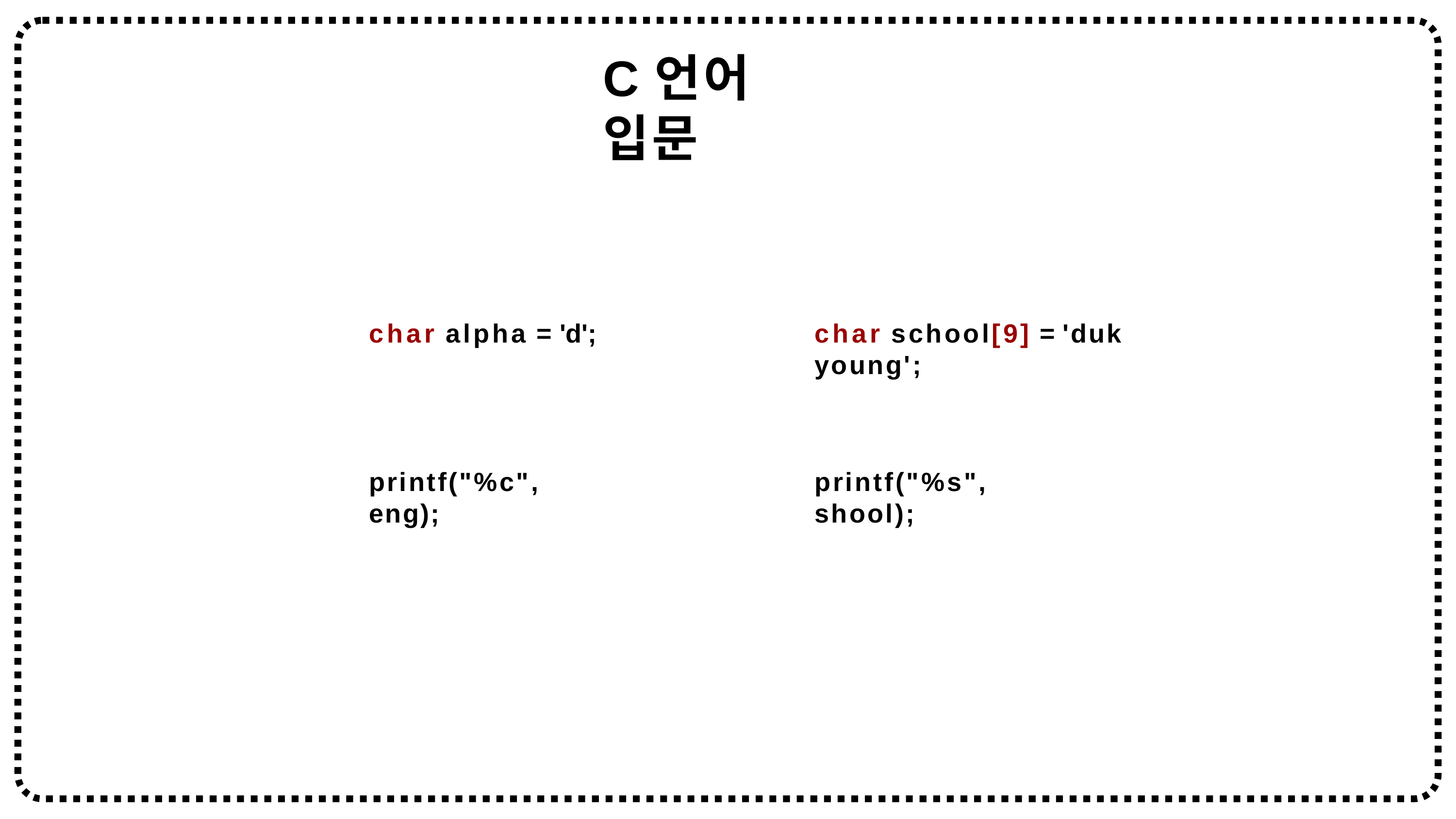

# C언어 입문
char alpha = 'd';
char school[9] = 'duk young';
printf("%c", eng);
printf("%s", shool);